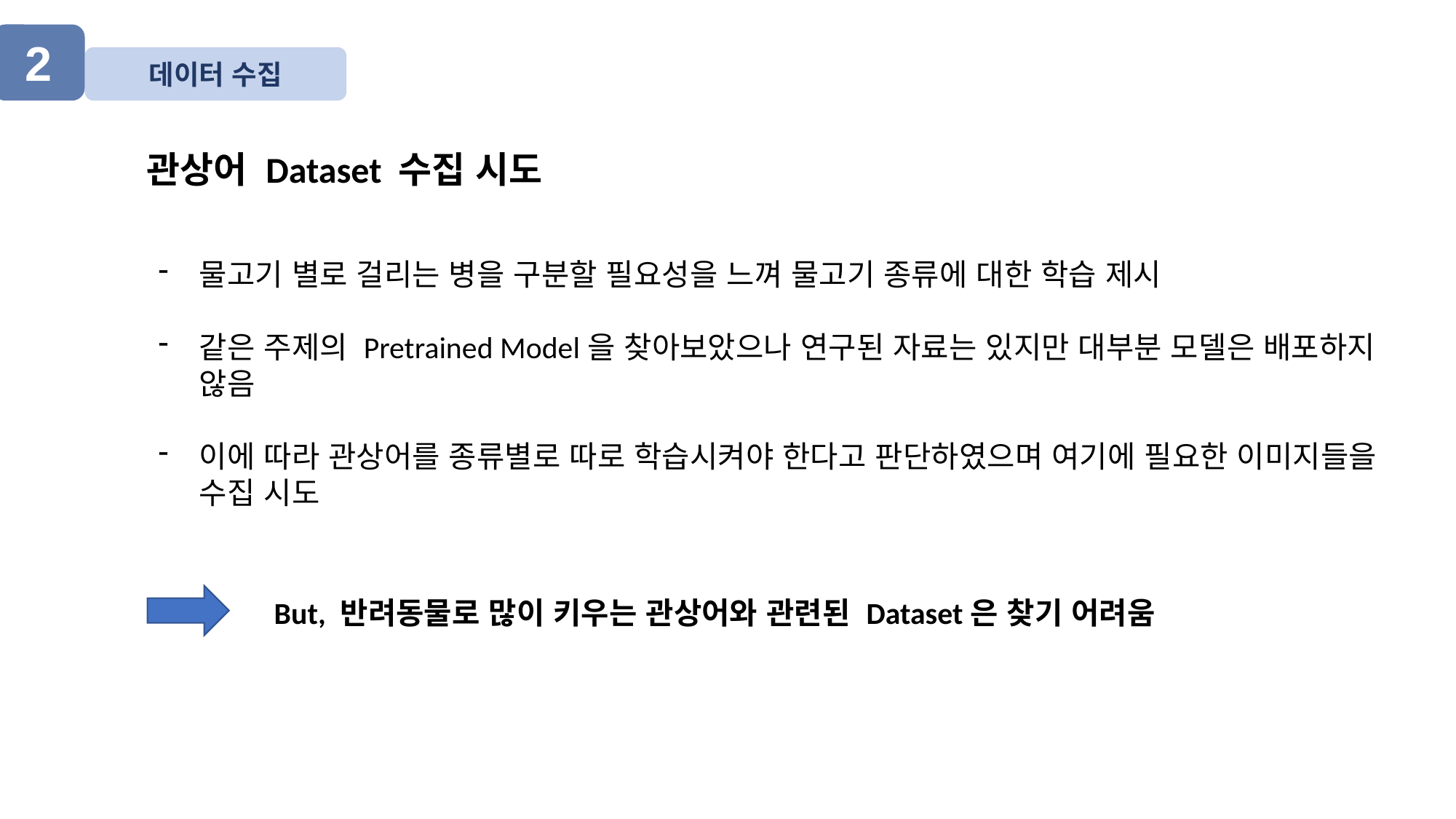

2

데이터 수집
관상어 Dataset 수집 시도
물고기 별로 걸리는 병을 구분할 필요성을 느껴 물고기 종류에 대한 학습 제시

같은 주제의 Pretrained Model을 찾아보았으나 연구된 자료는 있지만 대부분 모델은 배포하지 않음

이에 따라 관상어를 종류별로 따로 학습시켜야 한다고 판단하였으며 여기에 필요한 이미지들을 수집 시도

But, 반려동물로 많이 키우는 관상어와 관련된 Dataset은 찾기 어려움